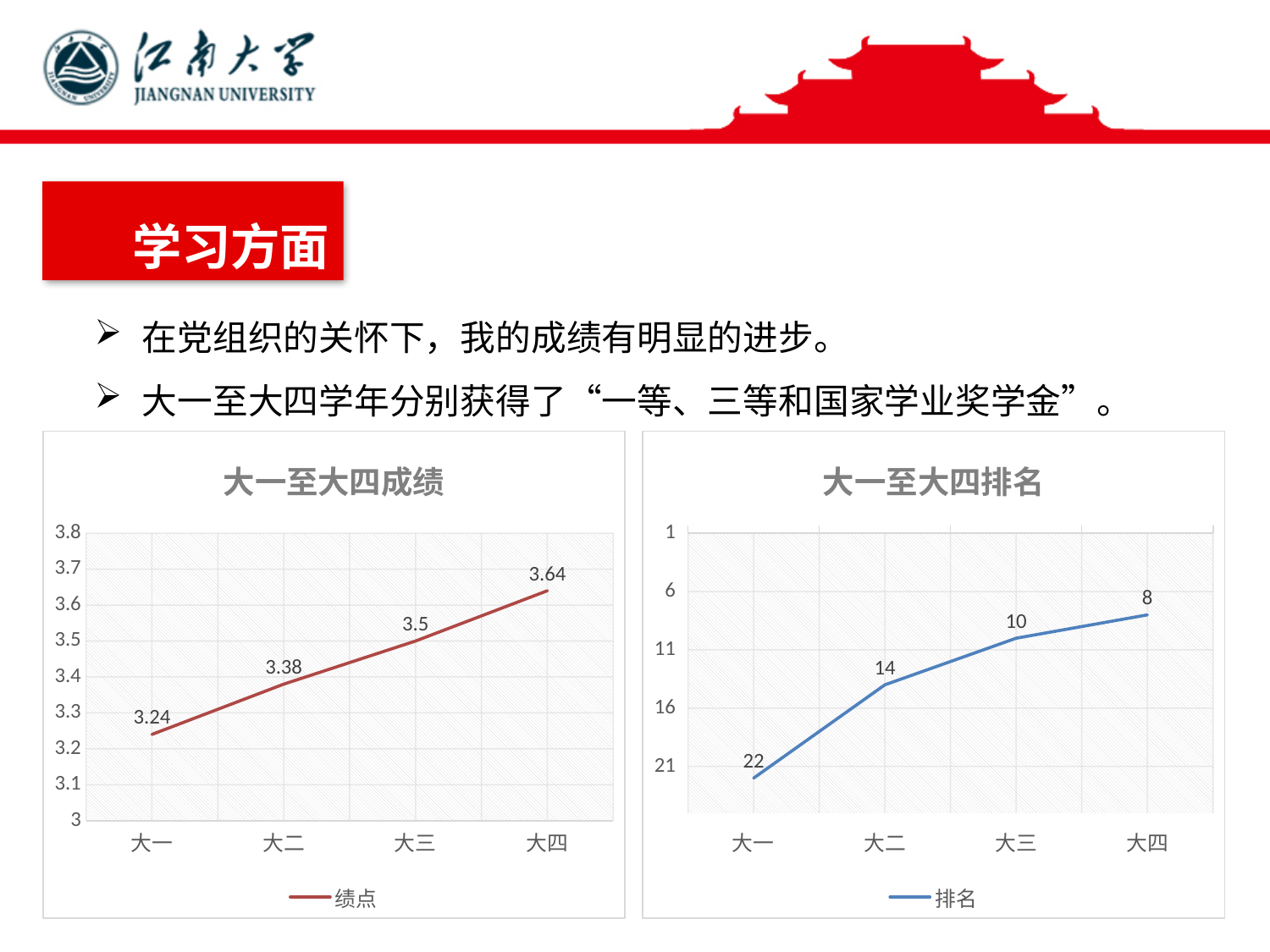

学习方面
在党组织的关怀下，我的成绩有明显的进步。
大一至大四学年分别获得了“一等、三等和国家学业奖学金”。

### Chart: 大一至大四成绩

| Category | 绩点 |
|---|---|
| 大一 | 3.24 |
| 大二 | 3.38 |
| 大三 | 3.5 |
| 大四 | 3.64 |

### Chart: 大一至大四排名

| Category | 排名 |
|---|---|
| 大一 | 22.0 |
| 大二 | 14.0 |
| 大三 | 10.0 |
| 大四 | 8.0 |